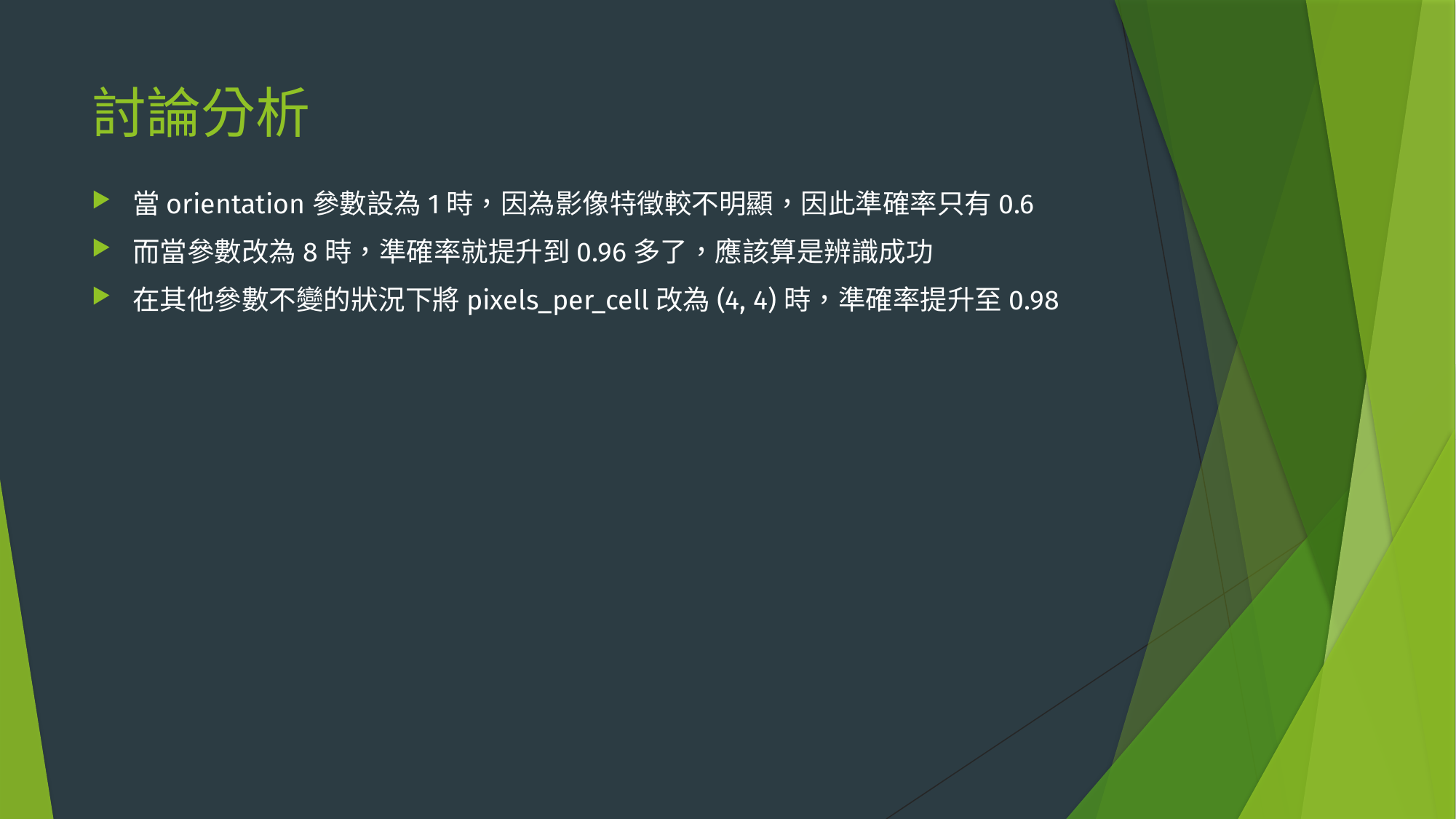

# 討論分析
當orientation參數設為1時，因為影像特徵較不明顯，因此準確率只有0.6
而當參數改為8時，準確率就提升到0.96多了，應該算是辨識成功
在其他參數不變的狀況下將pixels_per_cell改為(4, 4)時，準確率提升至0.98